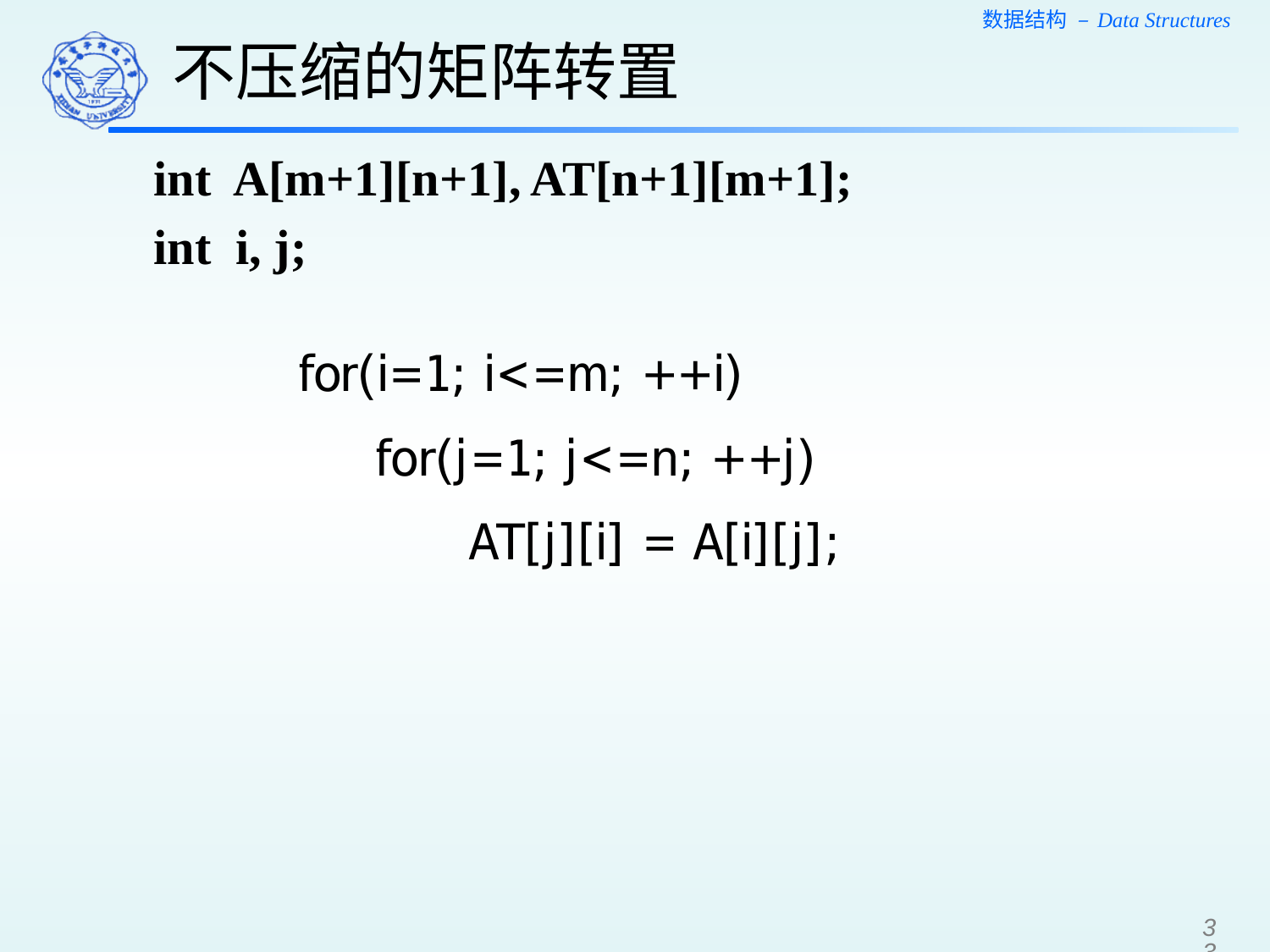

不压缩的矩阵转置
int  A[m+1][n+1], AT[n+1][m+1];
int  i, j;
    for(i=1; i<=m; ++i)
         for(j=1; j<=n; ++j)
               AT[j][i] = A[i][j];
33